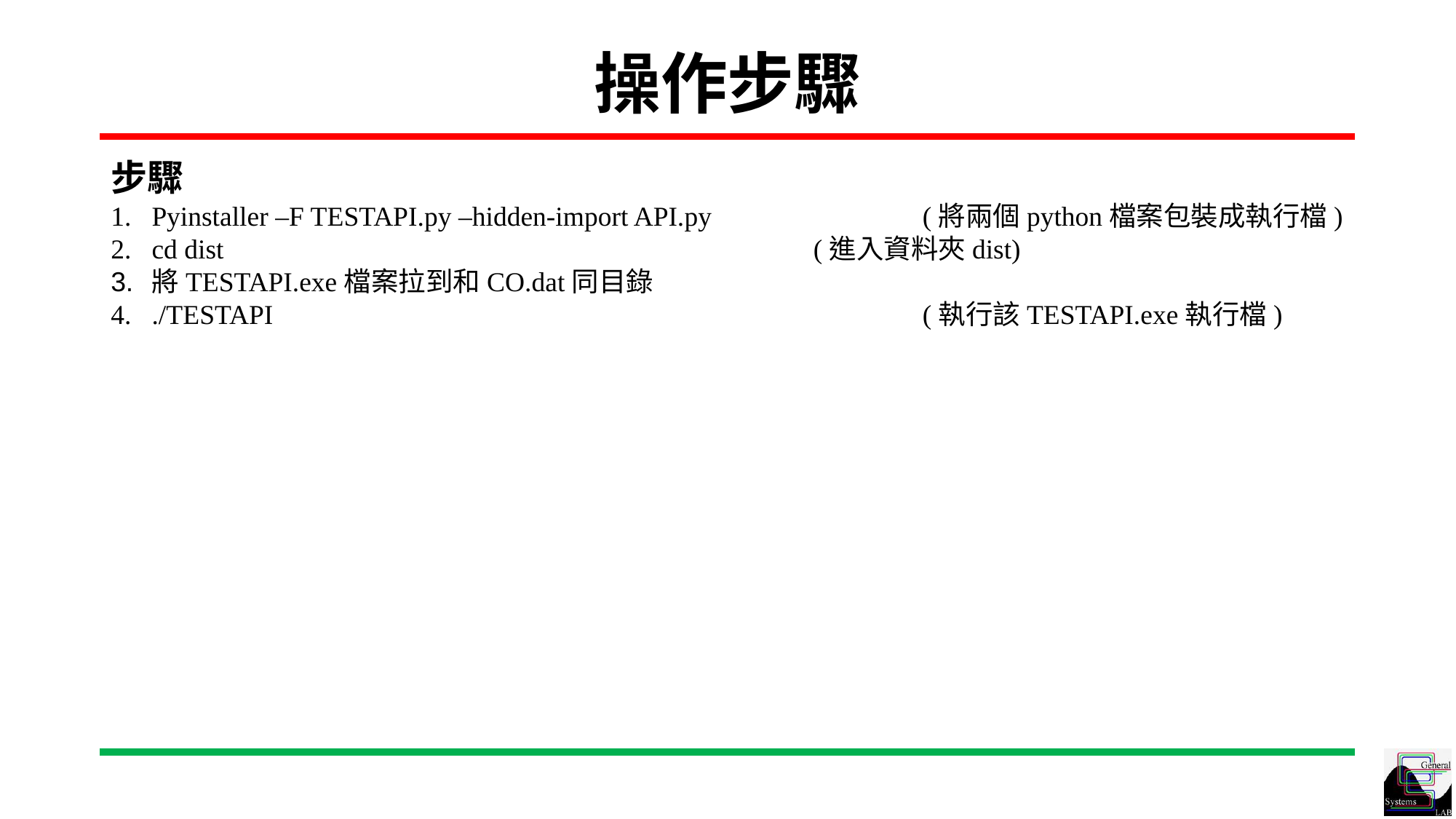

# 操作步驟
步驟
Pyinstaller –F TESTAPI.py –hidden-import API.py		 (將兩個python檔案包裝成執行檔)
cd dist						 (進入資料夾dist)
將TESTAPI.exe檔案拉到和CO.dat同目錄
./TESTAPI						 (執行該TESTAPI.exe執行檔)